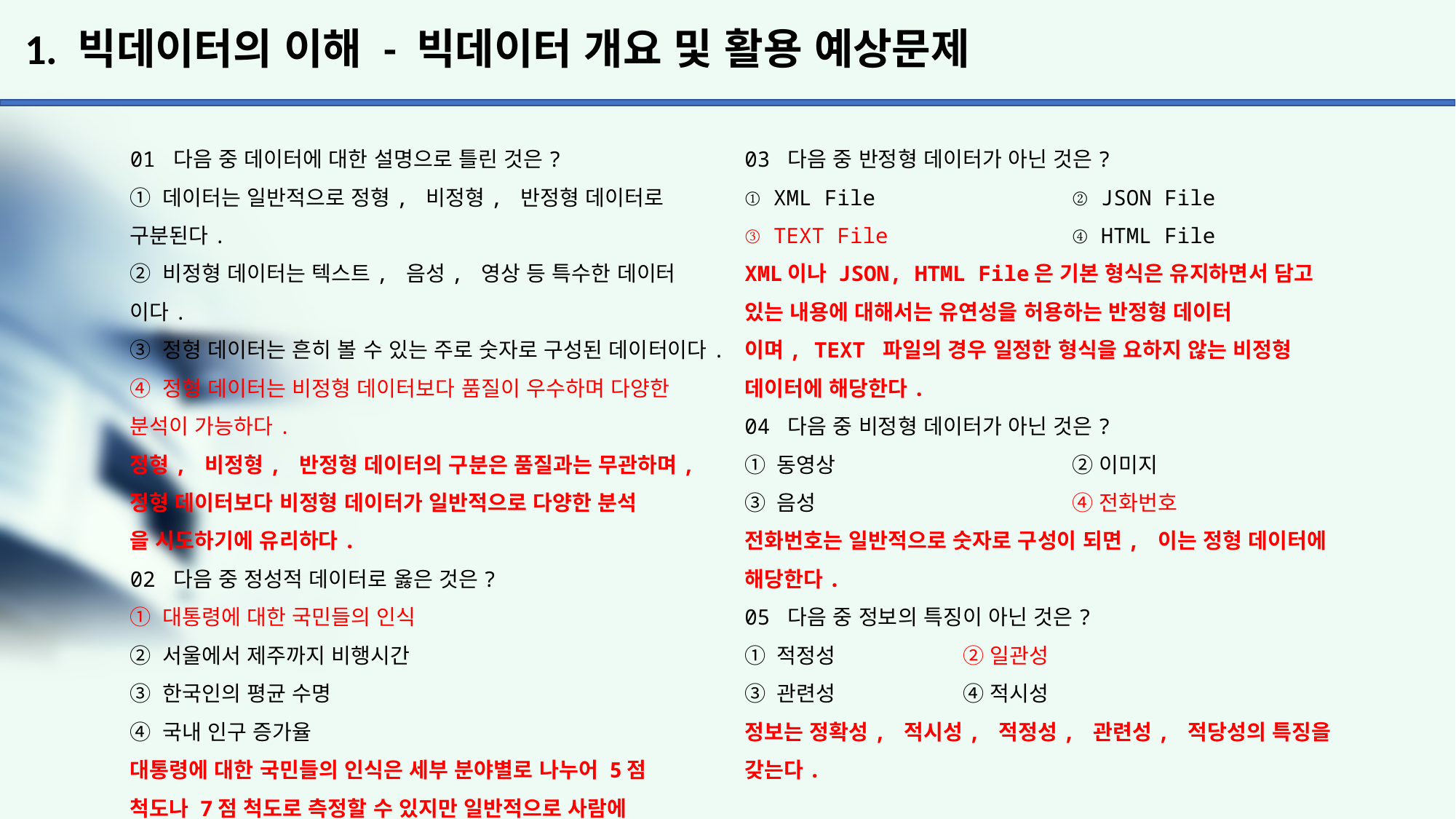

# 1. 빅데이터의 이해 - 빅데이터 개요 및 활용 예상문제
01 다음 중 데이터에 대한 설명으로 틀린 것은?
① 데이터는 일반적으로 정형, 비정형, 반정형 데이터로 구분된다.
② 비정형 데이터는 텍스트, 음성, 영상 등 특수한 데이터 이다.
③ 정형 데이터는 흔히 볼 수 있는 주로 숫자로 구성된 데이터이다.
④ 정형 데이터는 비정형 데이터보다 품질이 우수하며 다양한 분석이 가능하다.
정형, 비정형, 반정형 데이터의 구분은 품질과는 무관하며,
정형 데이터보다 비정형 데이터가 일반적으로 다양한 분석
을 시도하기에 유리하다.
02 다음 중 정성적 데이터로 옳은 것은?
① 대통령에 대한 국민들의 인식
② 서울에서 제주까지 비행시간
③ 한국인의 평균 수명
④ 국내 인구 증가율
대통령에 대한 국민들의 인식은 세부 분야별로 나누어 5점
척도나 7점 척도로 측정할 수 있지만 일반적으로 사람에
대한 인식을 물었을 때 통상적으로 서술형으로 대답하는
경우가 많다.
03 다음 중 반정형 데이터가 아닌 것은?
① XML File 		② JSON File
③ TEXT File		④ HTML File
XML이나 JSON, HTML File은 기본 형식은 유지하면서 담고
있는 내용에 대해서는 유연성을 허용하는 반정형 데이터
이며, TEXT 파일의 경우 일정한 형식을 요하지 않는 비정형
데이터에 해당한다.
04 다음 중 비정형 데이터가 아닌 것은?
① 동영상 			② 이미지
③ 음성 			④ 전화번호
전화번호는 일반적으로 숫자로 구성이 되면, 이는 정형 데이터에 해당한다.
05 다음 중 정보의 특징이 아닌 것은?
① 적정성		② 일관성
③ 관련성 		④ 적시성
정보는 정확성, 적시성, 적정성, 관련성, 적당성의 특징을
갖는다.